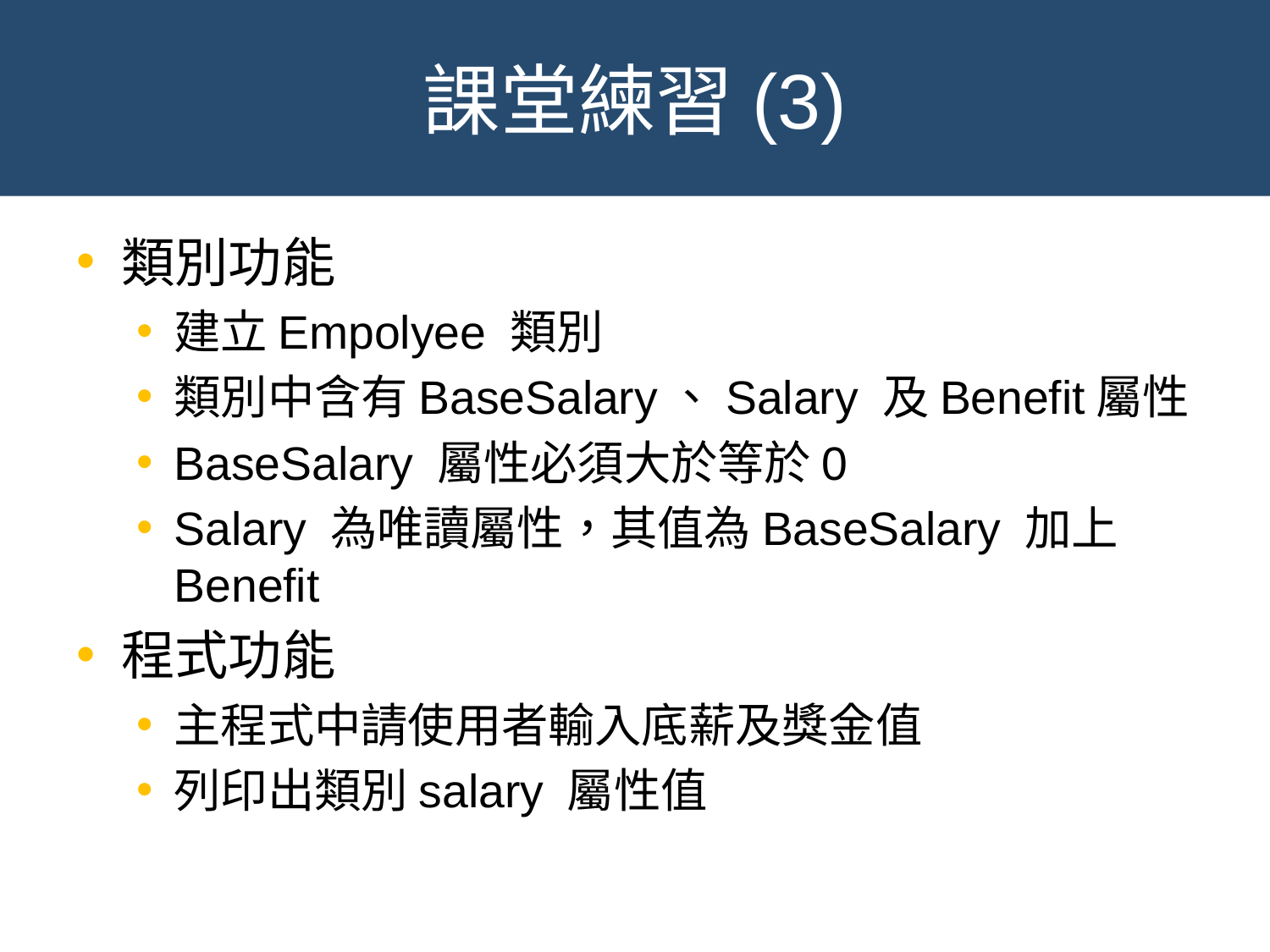

# 課堂練習(3)
類別功能
建立Empolyee 類別
類別中含有BaseSalary、Salary 及Benefit屬性
BaseSalary 屬性必須大於等於0
Salary 為唯讀屬性，其值為BaseSalary 加上Benefit
程式功能
主程式中請使用者輸入底薪及獎金值
列印出類別salary 屬性值